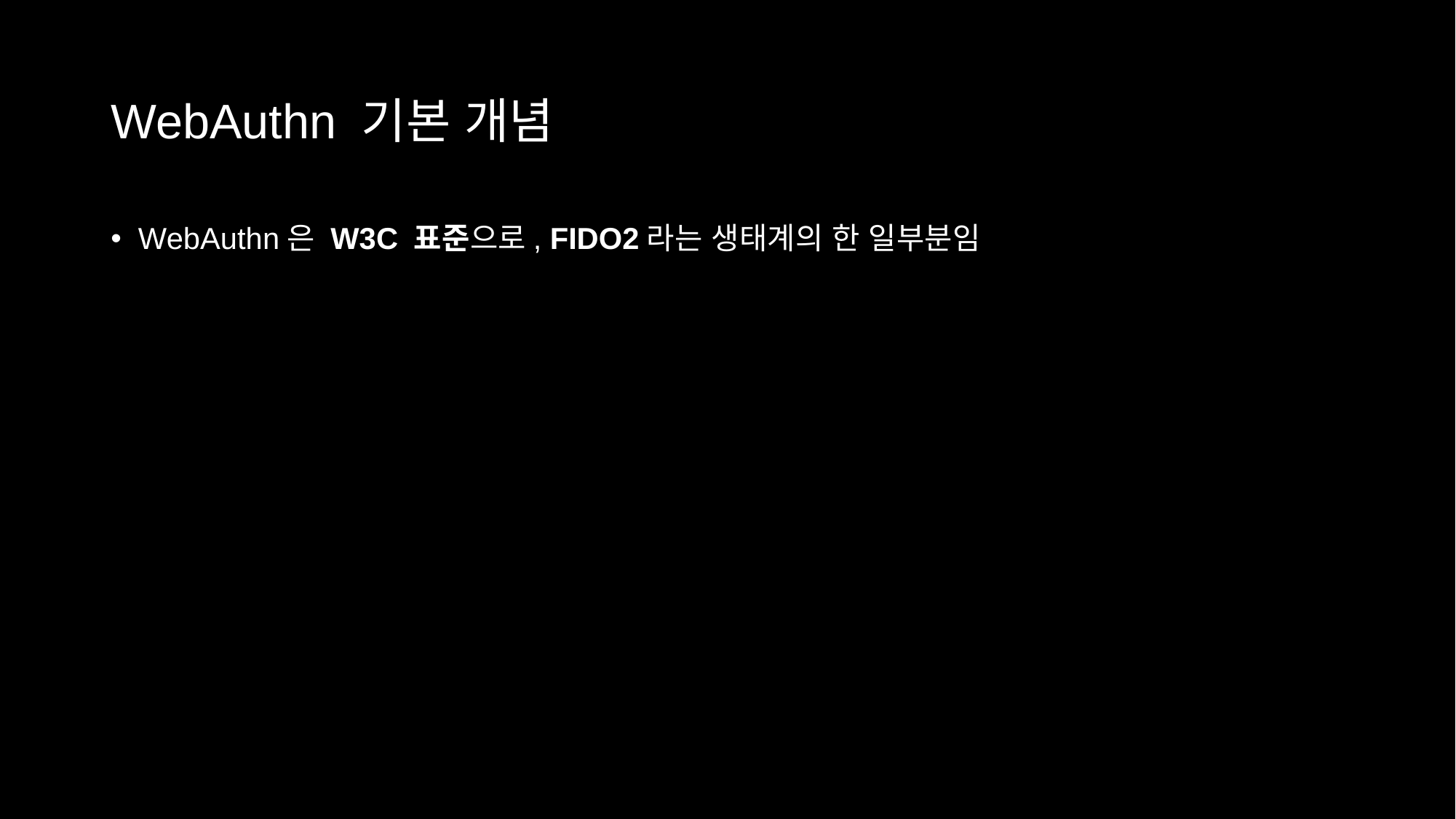

# WebAuthn 기본 개념
WebAuthn은 W3C 표준으로, FIDO2라는 생태계의 한 일부분임